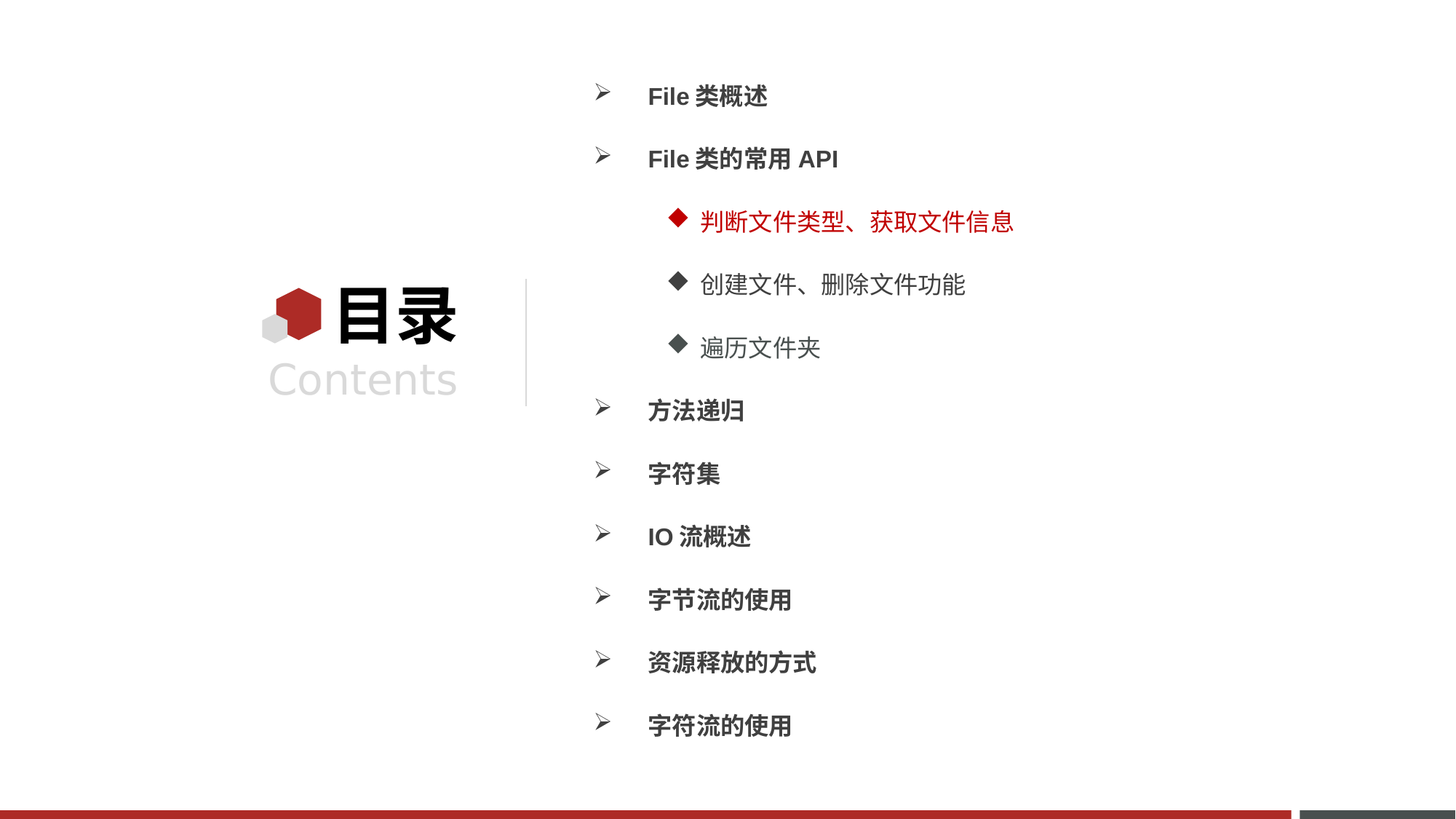

File类概述
File类的常用API
判断文件类型、获取文件信息
创建文件、删除文件功能
遍历文件夹
方法递归
字符集
IO流概述
字节流的使用
资源释放的方式
字符流的使用